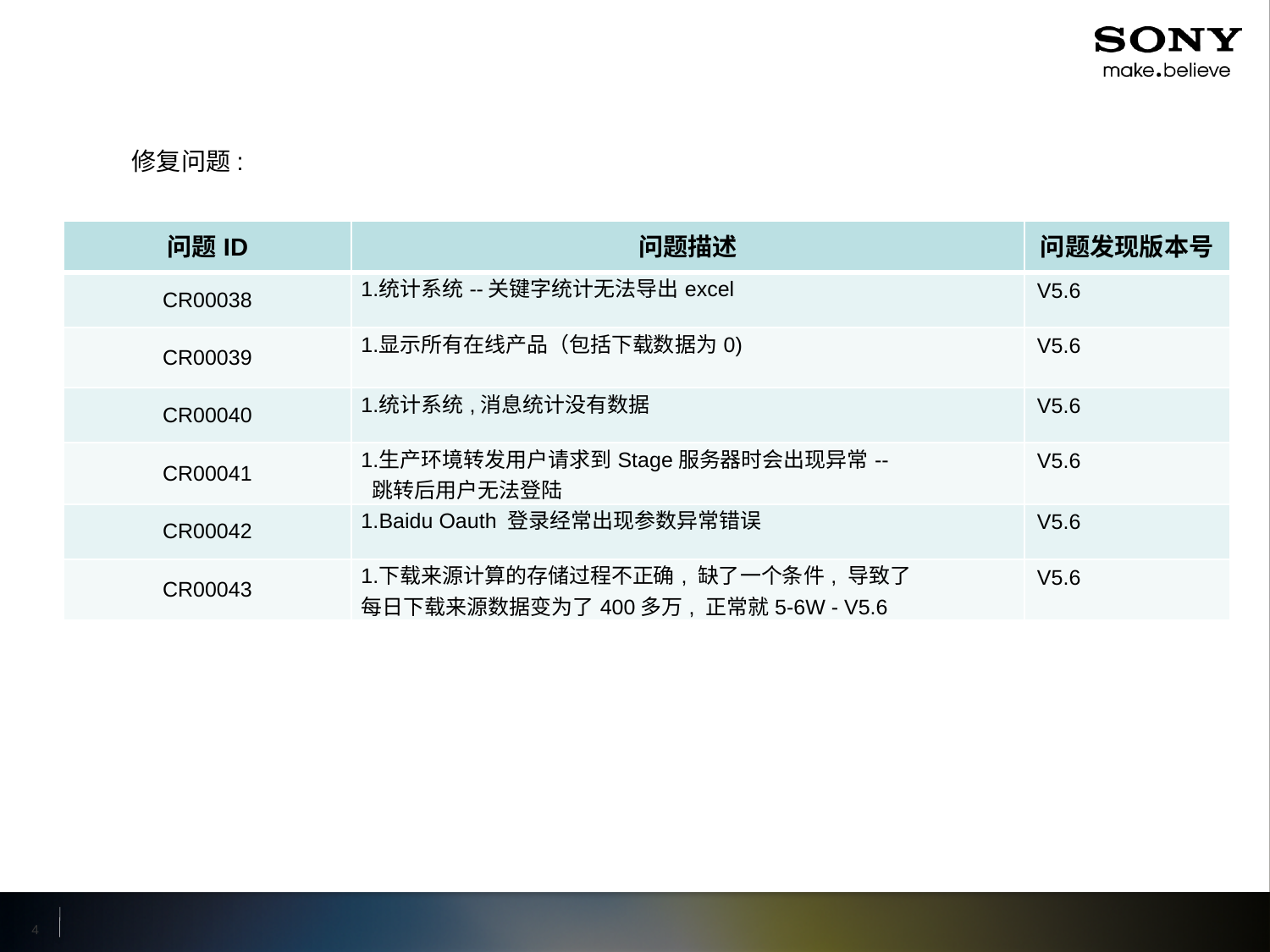

修复问题:

| 问题ID | 问题描述 | 问题发现版本号 |
| --- | --- | --- |
| CR00038 | 统计系统--关键字统计无法导出excel | V5.6 |
| CR00039 | 显示所有在线产品（包括下载数据为0) | V5.6 |
| CR00040 | 统计系统,消息统计没有数据 | V5.6 |
| CR00041 | 生产环境转发用户请求到Stage服务器时会出现异常-- 跳转后用户无法登陆 | V5.6 |
| CR00042 | Baidu Oauth 登录经常出现参数异常错误 | V5.6 |
| CR00043 | 下载来源计算的存储过程不正确, 缺了一个条件, 导致了 每日下载来源数据变为了400多万, 正常就5-6W - V5.6 | V5.6 |